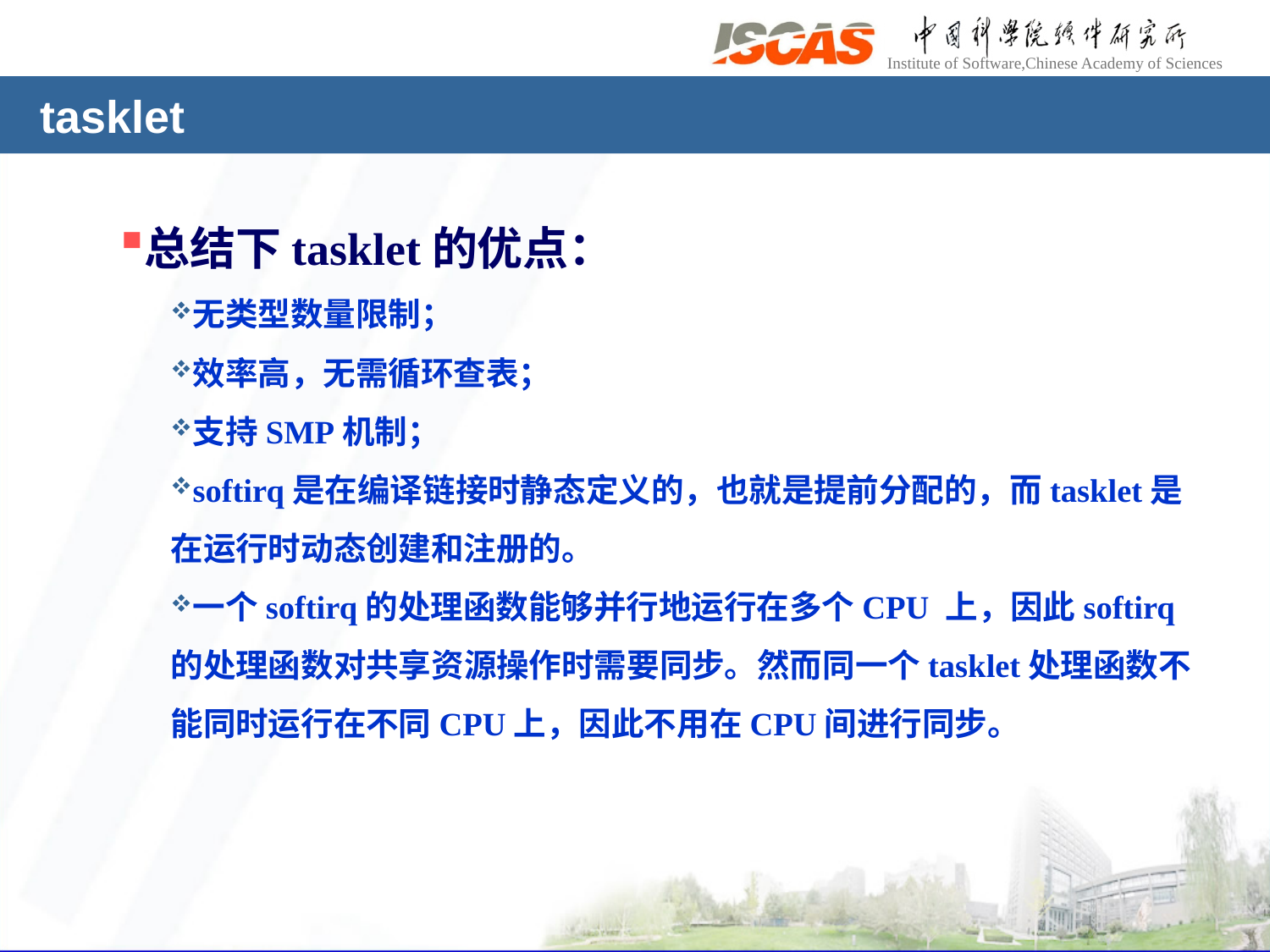

# tasklet
总结下tasklet的优点：
无类型数量限制；
效率高，无需循环查表；
支持SMP机制；
softirq是在编译链接时静态定义的，也就是提前分配的，而tasklet是在运行时动态创建和注册的。
一个softirq的处理函数能够并行地运行在多个CPU 上，因此softirq的处理函数对共享资源操作时需要同步。然而同一个tasklet处理函数不能同时运行在不同CPU上，因此不用在CPU间进行同步。